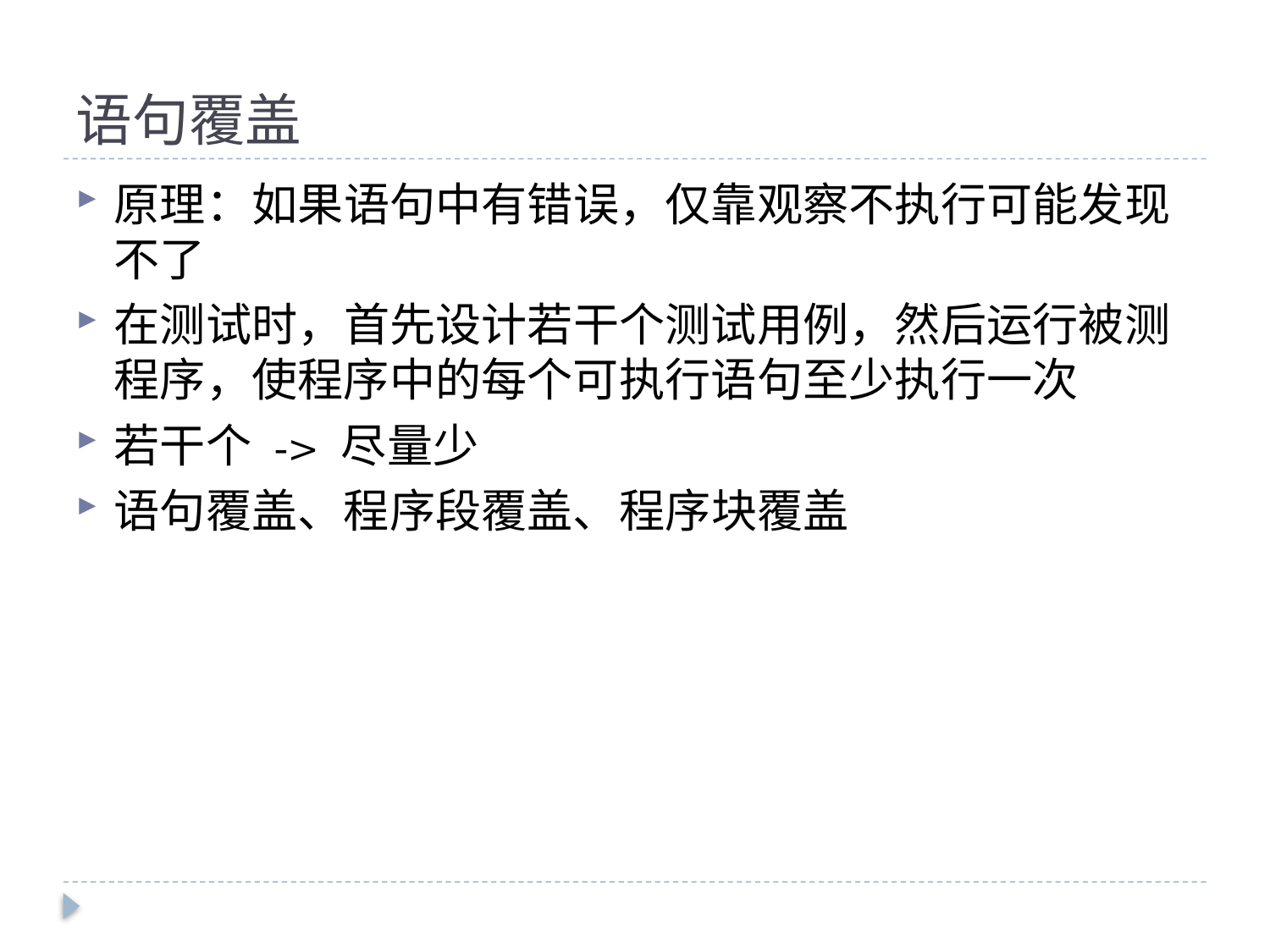

# 语句覆盖
原理：如果语句中有错误，仅靠观察不执行可能发现不了
在测试时，首先设计若干个测试用例，然后运行被测程序，使程序中的每个可执行语句至少执行一次
若干个 -> 尽量少
语句覆盖、程序段覆盖、程序块覆盖